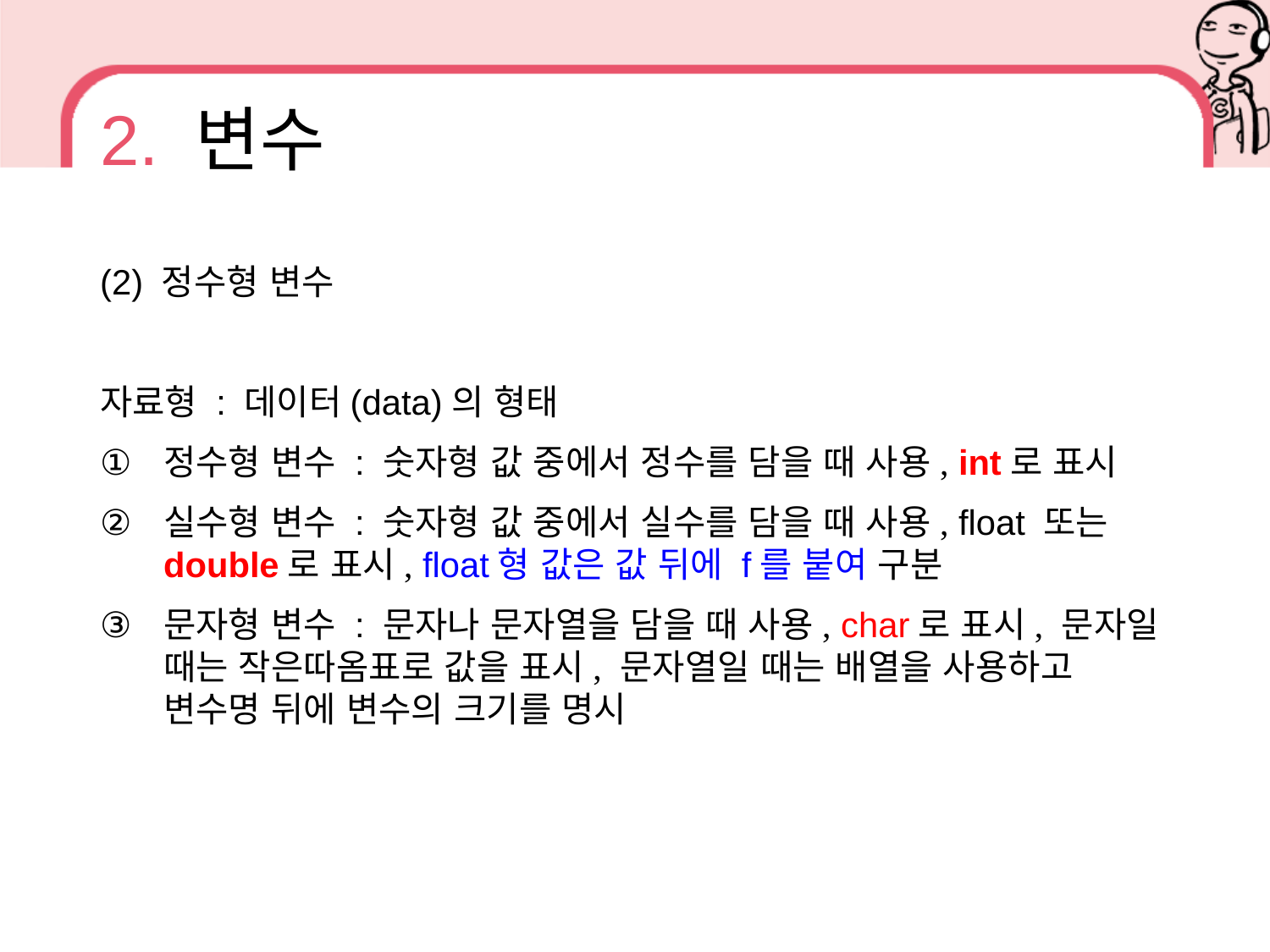

# 2. 변수
(2) 정수형 변수

자료형 : 데이터(data)의 형태
정수형 변수 : 숫자형 값 중에서 정수를 담을 때 사용, int로 표시
실수형 변수 : 숫자형 값 중에서 실수를 담을 때 사용, float 또는 double로 표시, float형 값은 값 뒤에 f를 붙여 구분
문자형 변수 : 문자나 문자열을 담을 때 사용, char로 표시, 문자일 때는 작은따옴표로 값을 표시, 문자열일 때는 배열을 사용하고 변수명 뒤에 변수의 크기를 명시